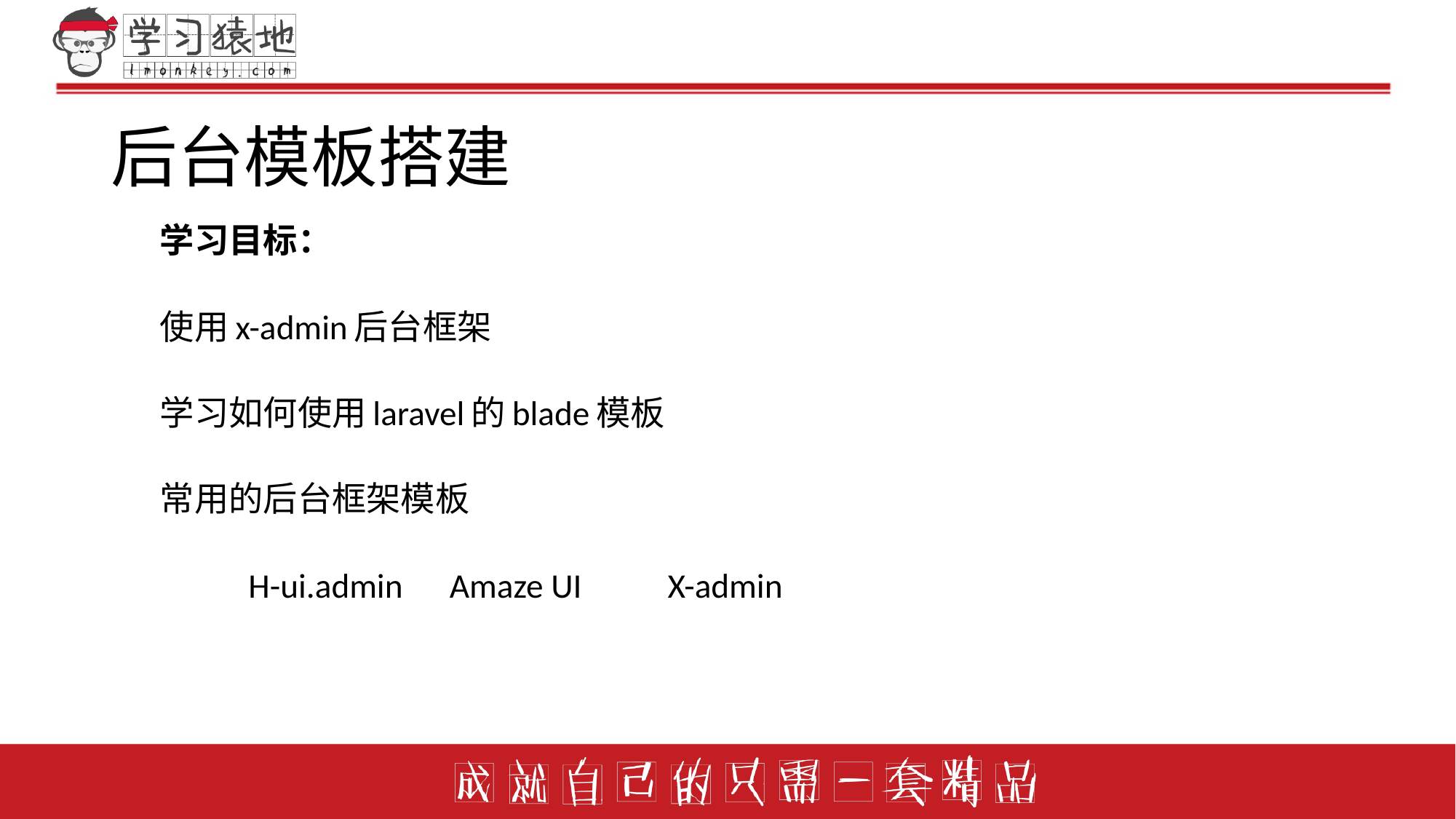

# 后台模板搭建
学习目标：

使用x-admin后台框架

学习如何使用laravel的blade模板

常用的后台框架模板

 	H-ui.admin      Amaze UI           X-admin